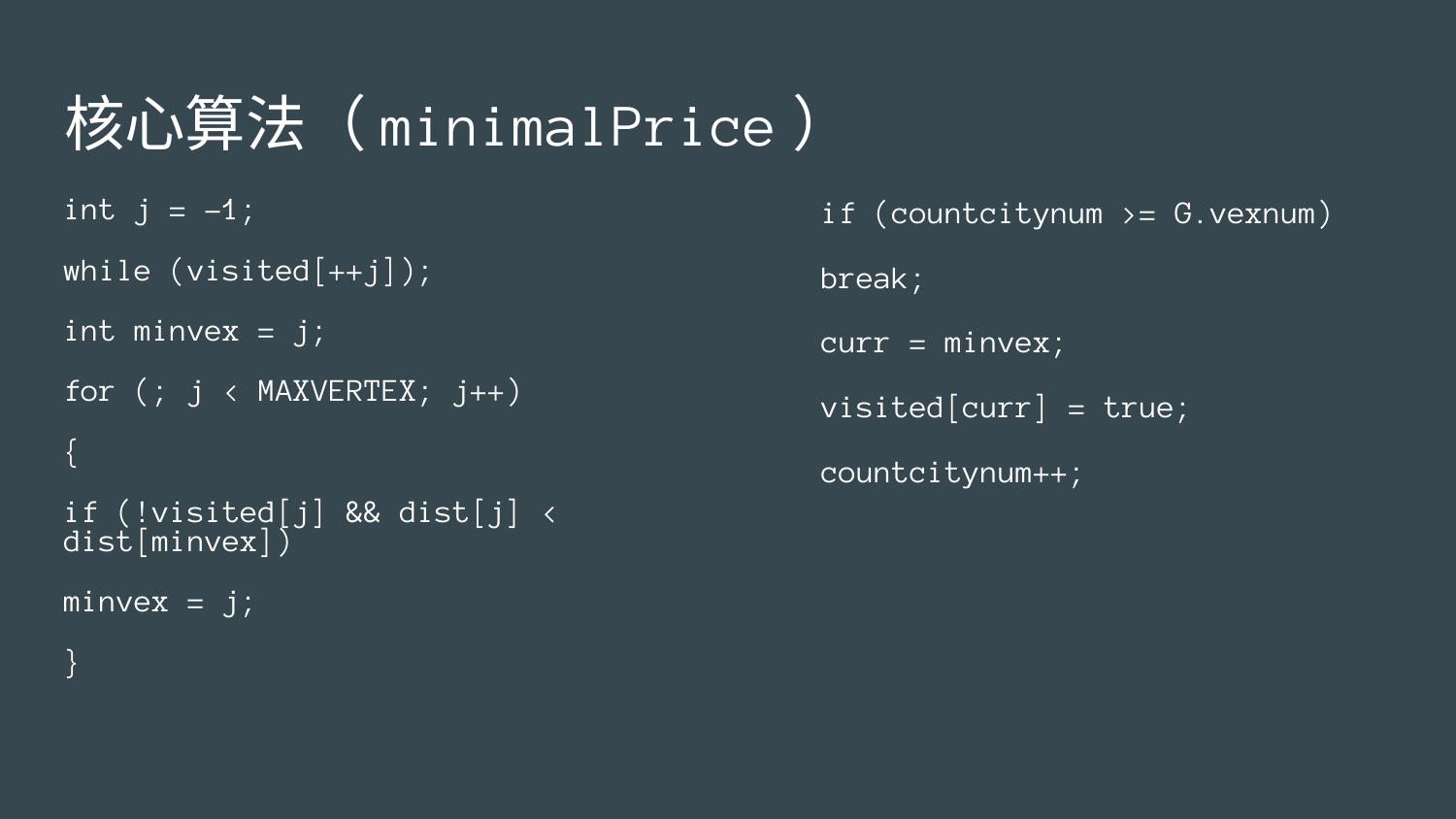

# 核心算法（minimalPrice）
int j = -1;
while (visited[++j]);
int minvex = j;
for (; j < MAXVERTEX; j++)
{
if (!visited[j] && dist[j] < dist[minvex])
minvex = j;
}

if (countcitynum >= G.vexnum)
break;
curr = minvex;
visited[curr] = true;
countcitynum++;